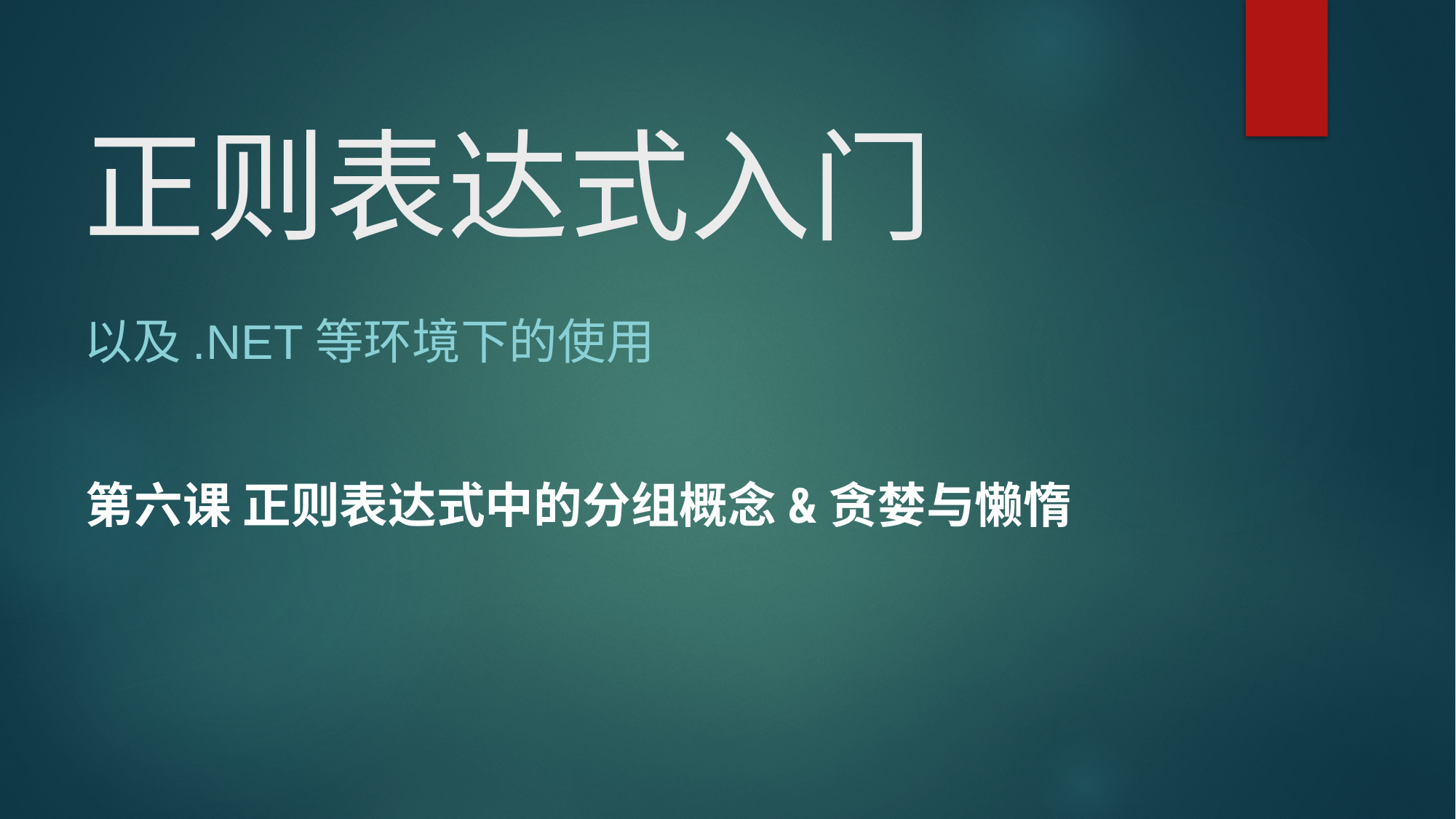

# 正则表达式入门
以及.NET等环境下的使用
第六课 正则表达式中的分组概念&贪婪与懒惰